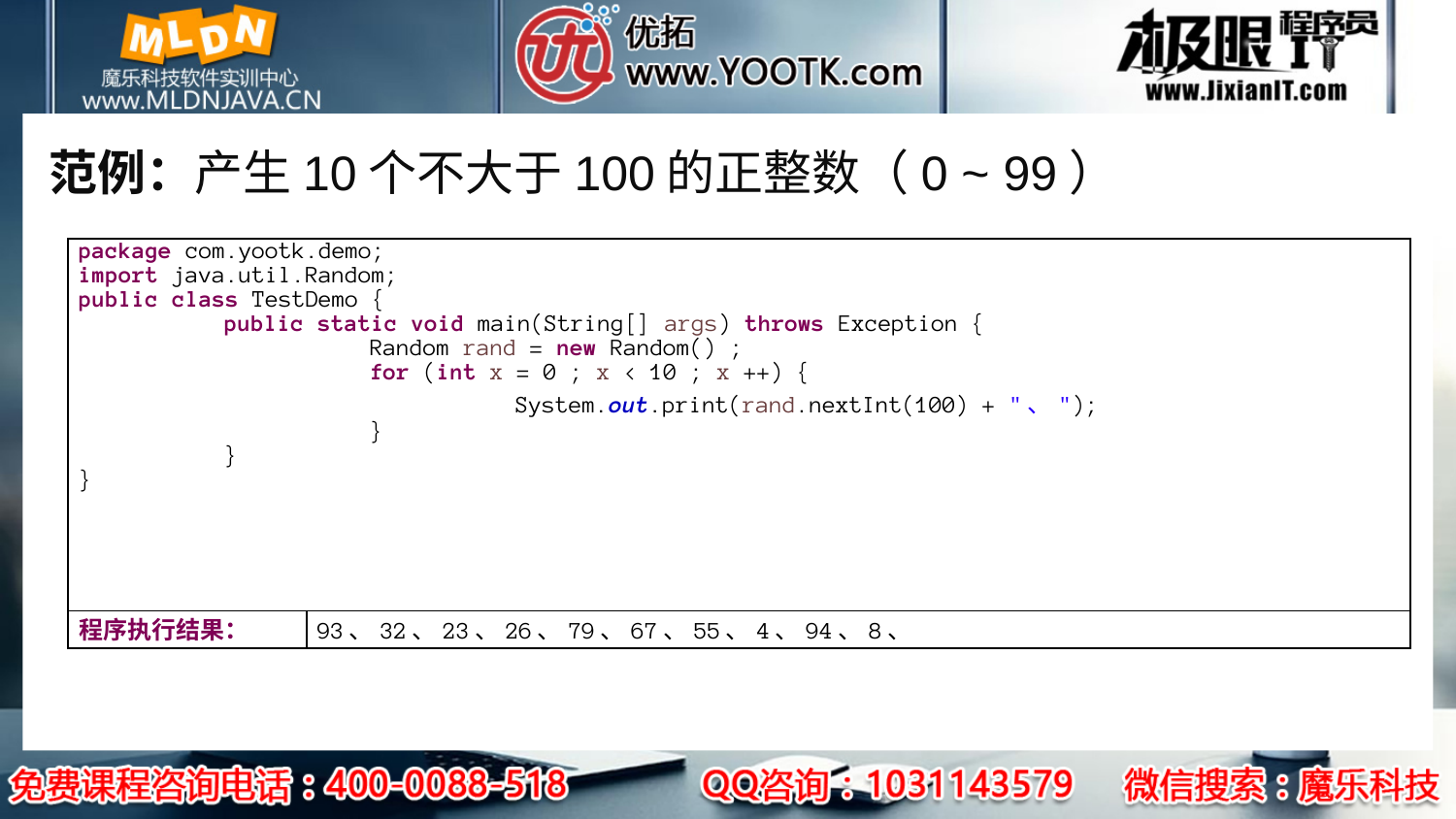

# 范例：产生10个不大于100的正整数（0 ~ 99）
| package com.yootk.demo; import java.util.Random; public class TestDemo { public static void main(String[] args) throws Exception { Random rand = new Random() ; for (int x = 0 ; x < 10 ; x ++) { System.out.print(rand.nextInt(100) + "、"); } } } |  |
| --- | --- |
| 程序执行结果： | 93、32、23、26、79、67、55、4、94、8、 |